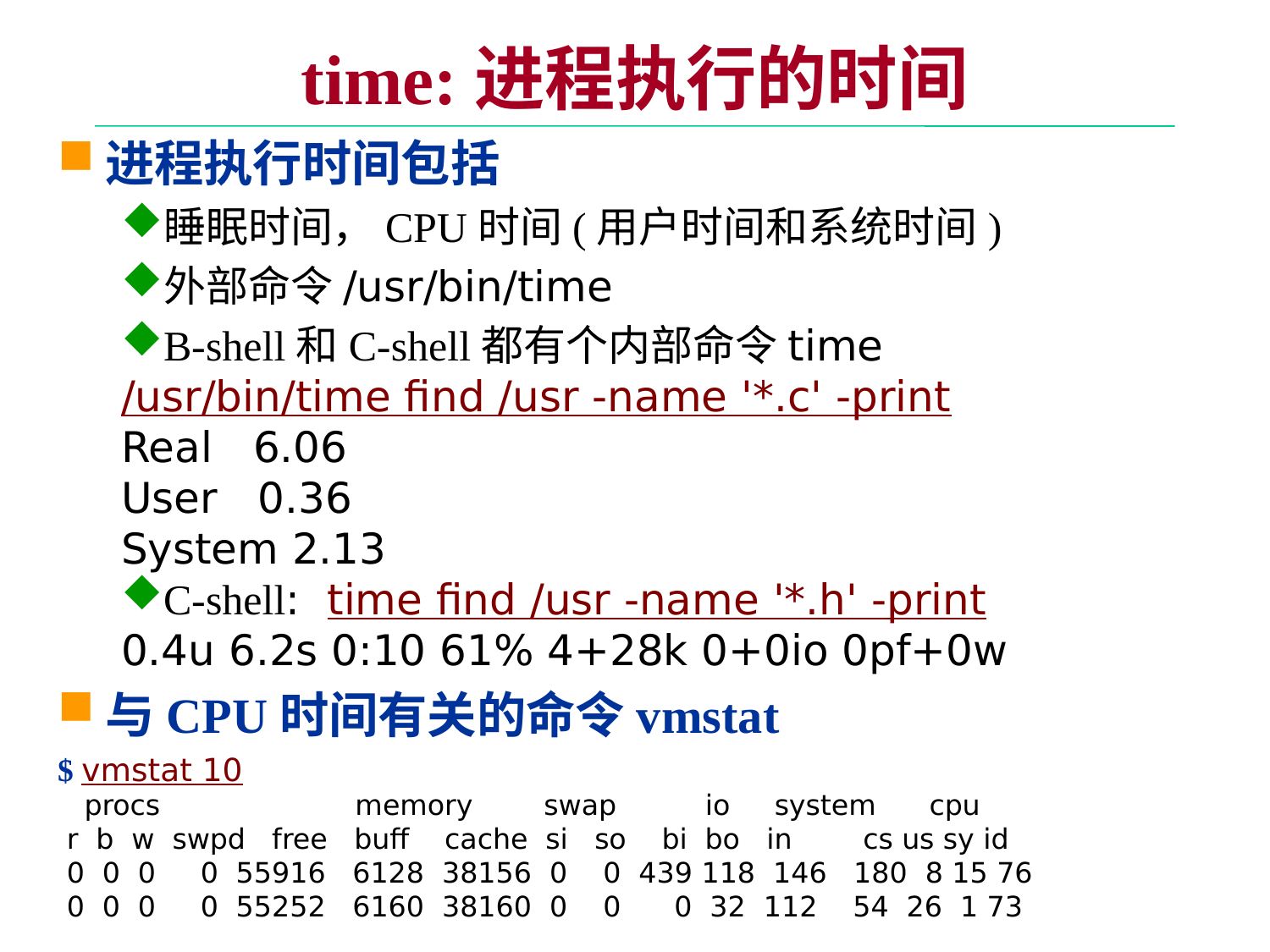

# time:进程执行的时间
进程执行时间包括
睡眠时间，CPU时间(用户时间和系统时间)
外部命令/usr/bin/time
B-shell和C-shell都有个内部命令time
/usr/bin/time find /usr -name '*.c' -print
Real   6.06
User   0.36
System 2.13
C-shell:  time find /usr -name '*.h' -print
0.4u 6.2s 0:10 61% 4+28k 0+0io 0pf+0w
与CPU时间有关的命令vmstat
$ vmstat 10
   procs                      memory        swap          io     system      cpu
 r  b  w  swpd   free   buff    cache  si   so    bi  bo   in        cs us sy id
 0  0  0     0  55916   6128  38156  0    0  439 118  146   180  8 15 76
 0  0  0     0  55252   6160  38160  0    0      0  32  112    54  26  1 73